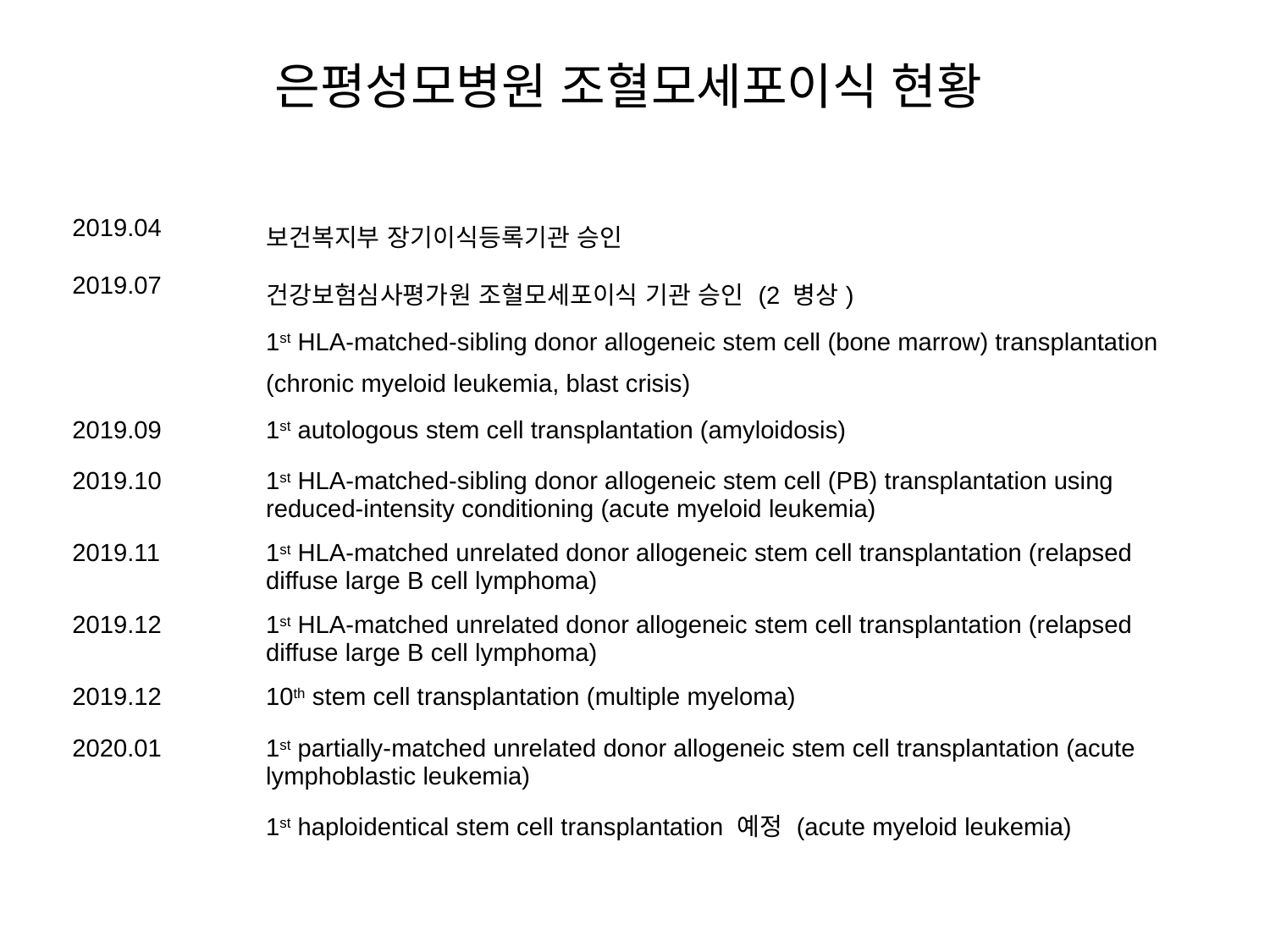

은평성모병원 조혈모세포이식 현황
| 2019.04 | 보건복지부 장기이식등록기관 승인 |
| --- | --- |
| 2019.07 | 건강보험심사평가원 조혈모세포이식 기관 승인 (2 병상) |
|  | 1st HLA-matched-sibling donor allogeneic stem cell (bone marrow) transplantation (chronic myeloid leukemia, blast crisis) |
| 2019.09 | 1st autologous stem cell transplantation (amyloidosis) |
| 2019.10 | 1st HLA-matched-sibling donor allogeneic stem cell (PB) transplantation using reduced-intensity conditioning (acute myeloid leukemia) |
| 2019.11 | 1st HLA-matched unrelated donor allogeneic stem cell transplantation (relapsed diffuse large B cell lymphoma) |
| 2019.12 | 1st HLA-matched unrelated donor allogeneic stem cell transplantation (relapsed diffuse large B cell lymphoma) |
| 2019.12 | 10th stem cell transplantation (multiple myeloma) |
| 2020.01 | 1st partially-matched unrelated donor allogeneic stem cell transplantation (acute lymphoblastic leukemia) |
|  | 1st haploidentical stem cell transplantation 예정 (acute myeloid leukemia) |